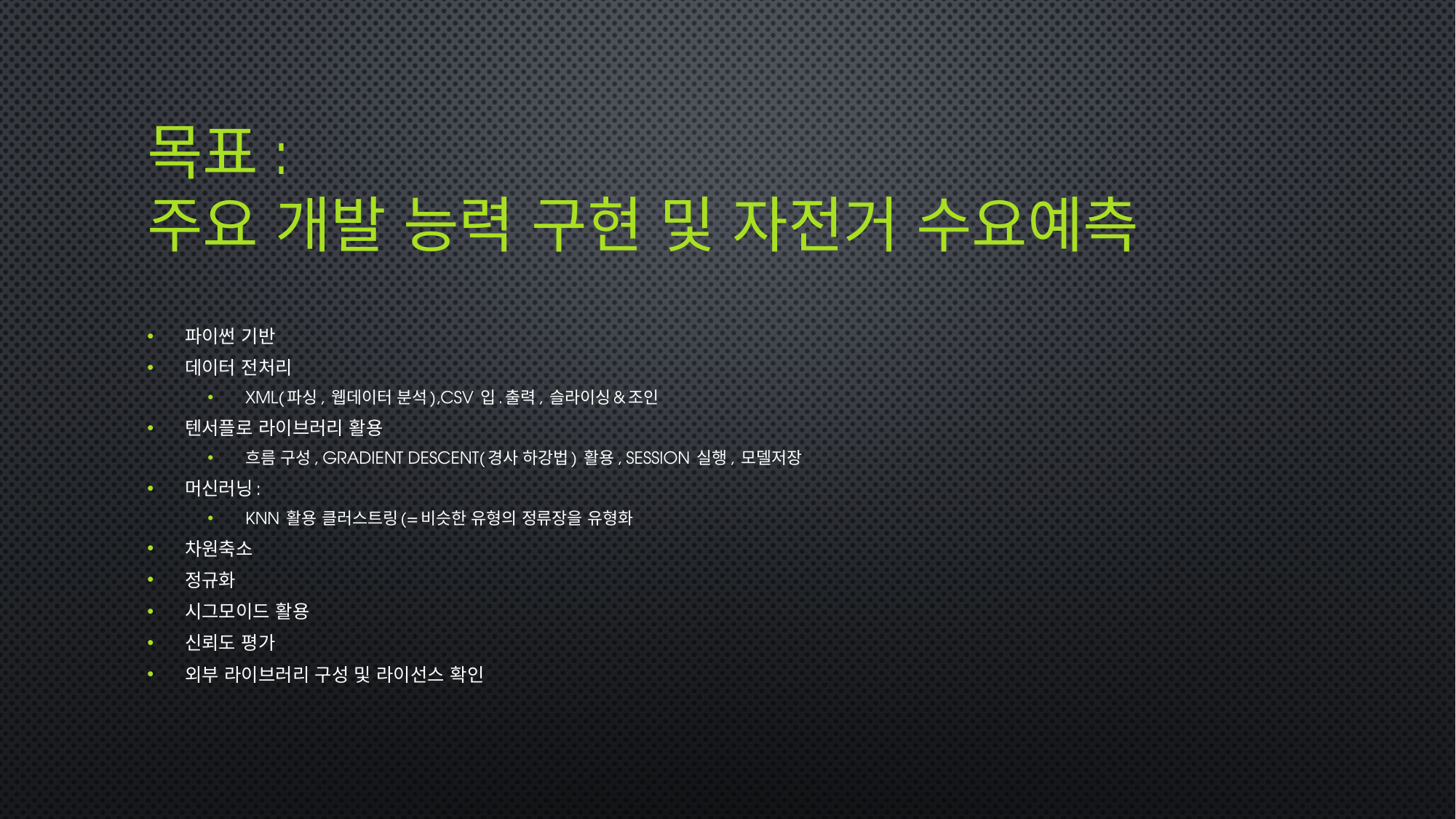

# 목표: 주요 개발 능력 구현 및 자전거 수요예측
파이썬 기반
데이터 전처리
XML(파싱, 웹데이터 분석),CSV 입.출력, 슬라이싱&조인
텐서플로 라이브러리 활용
흐름 구성, Gradient Descent(경사 하강법) 활용, session 실행, 모델저장
머신러닝:
Knn 활용 클러스트링(=비슷한 유형의 정류장을 유형화
차원축소
정규화
시그모이드 활용
신뢰도 평가
외부 라이브러리 구성 및 라이선스 확인